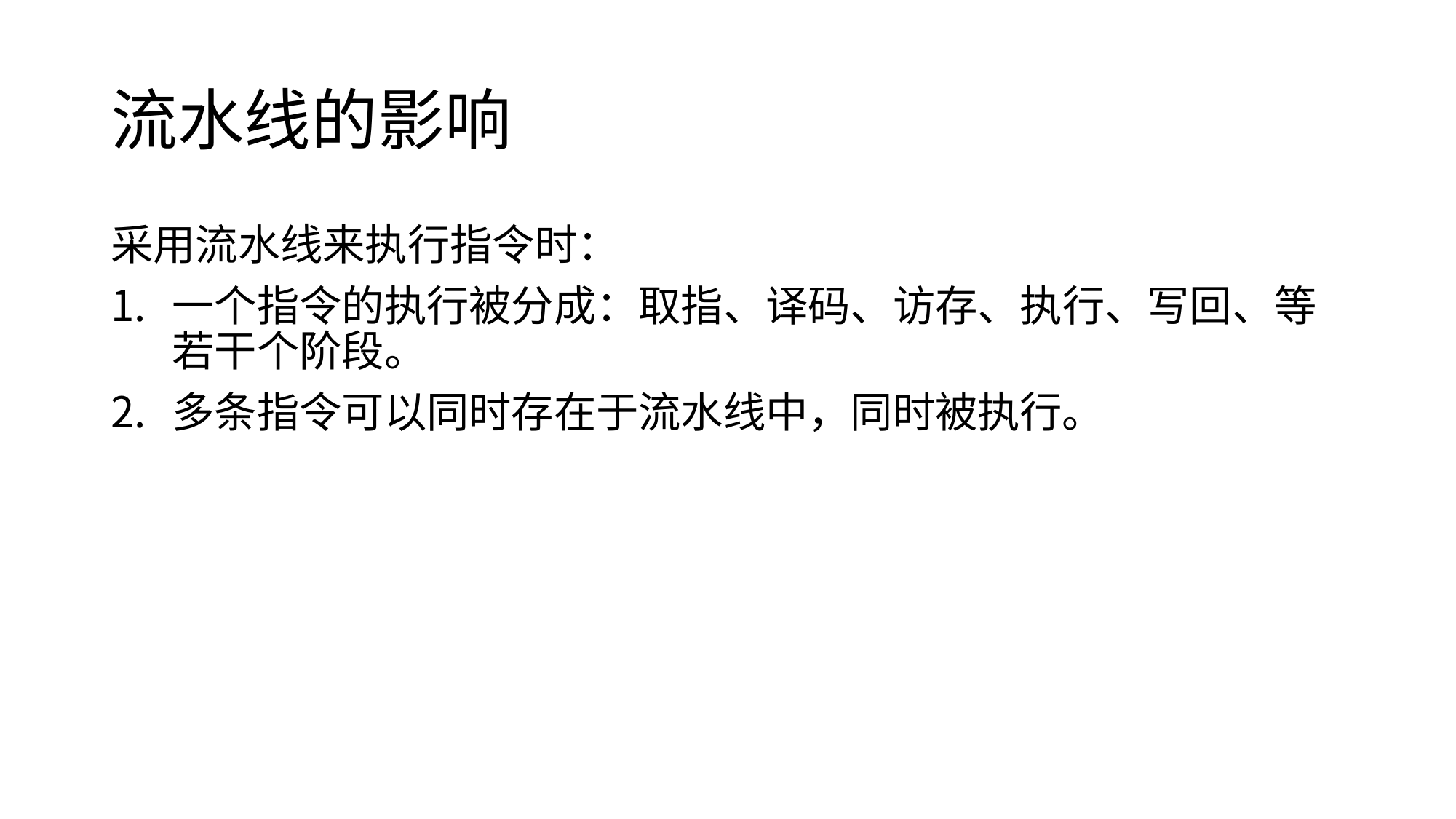

# 流水线的影响
采用流水线来执行指令时：
一个指令的执行被分成：取指、译码、访存、执行、写回、等若干个阶段。
多条指令可以同时存在于流水线中，同时被执行。